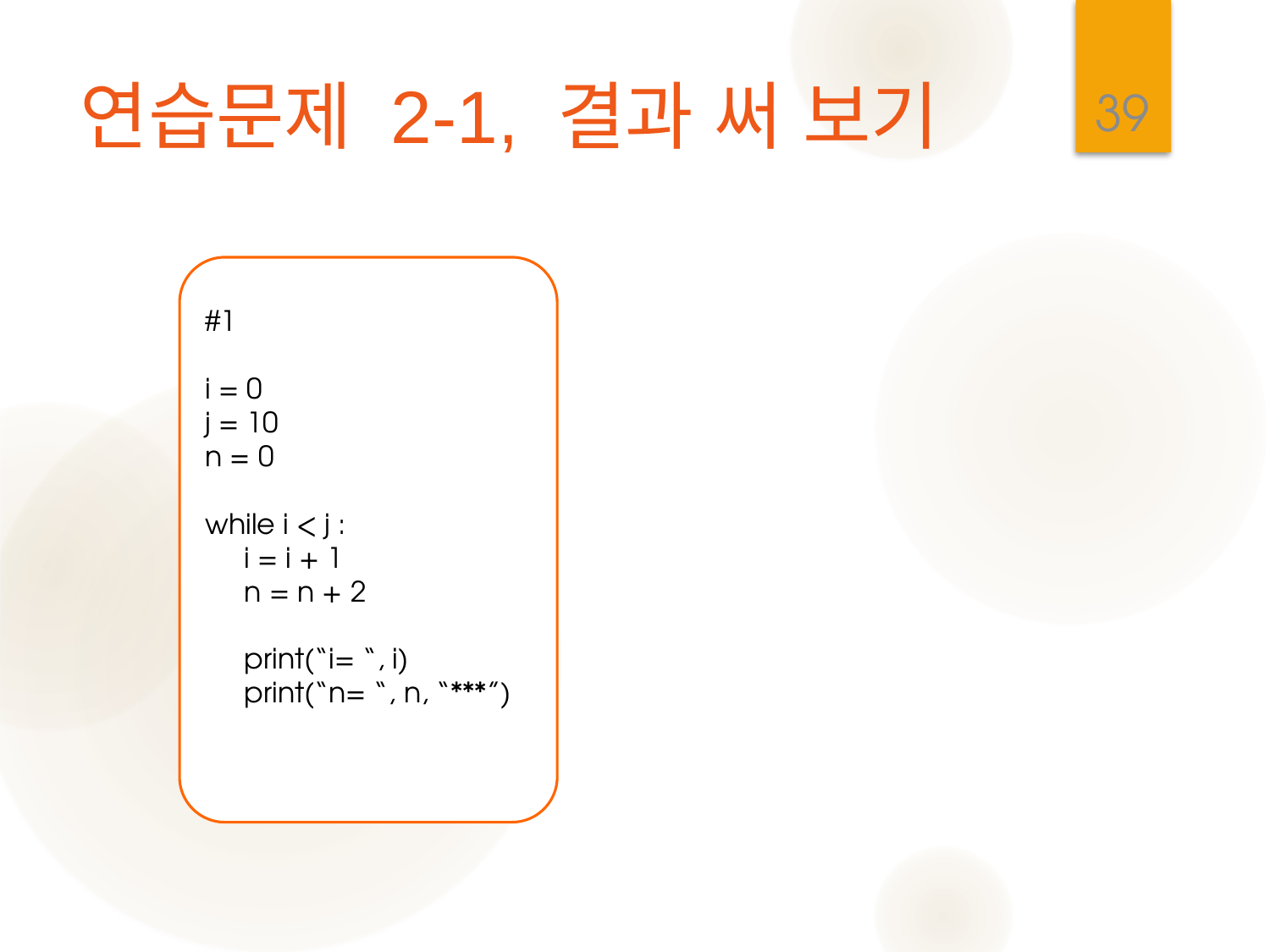

39
# 연습문제 2-1, 결과 써 보기

#1

i = 0
j = 10
n = 0

while i < j :
     i = i + 1
     n = n + 2

     print(“i= “, i)
     print(“n= “, n, “***”)